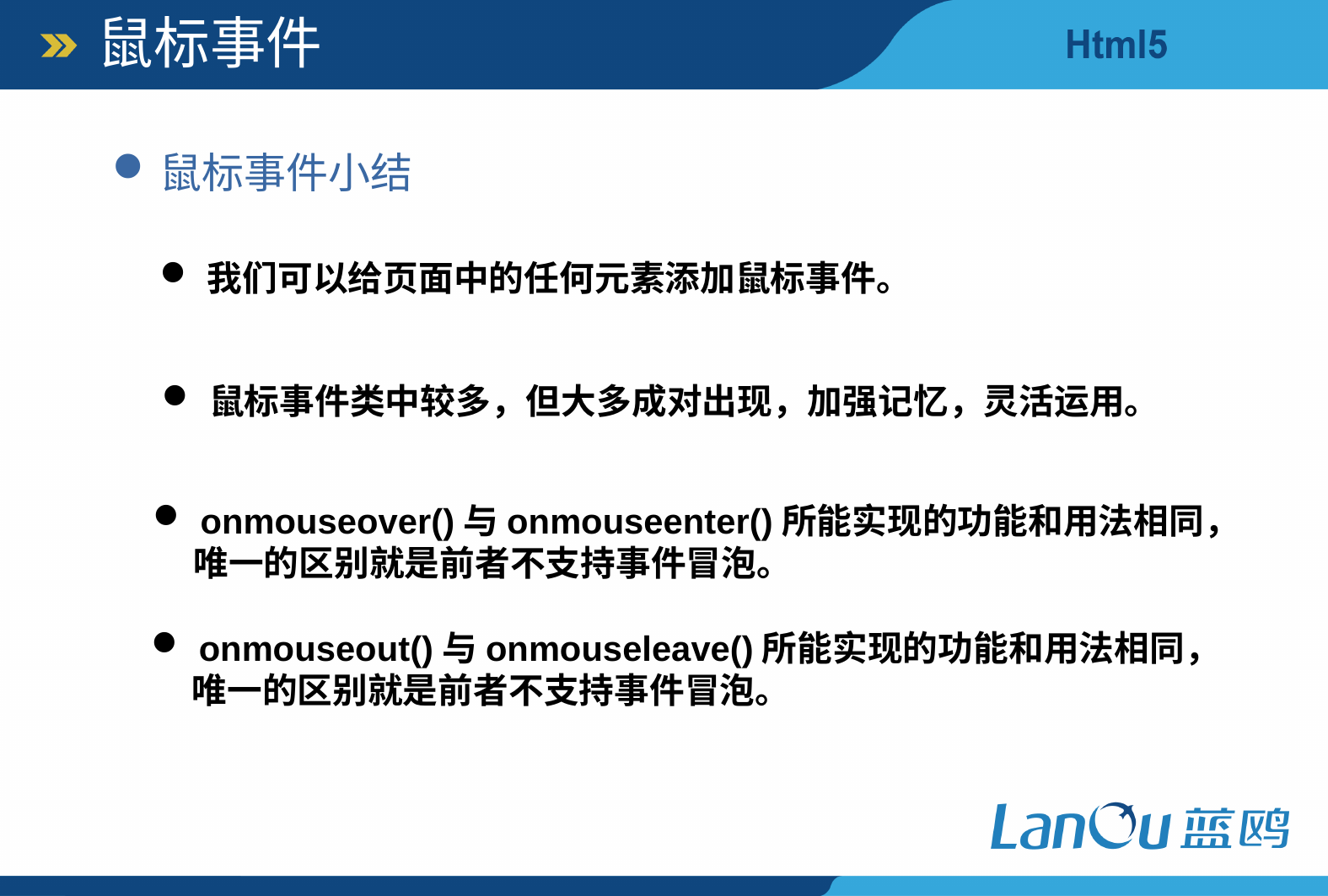

鼠标事件
鼠标事件小结
我们可以给页面中的任何元素添加鼠标事件。
鼠标事件类中较多，但大多成对出现，加强记忆，灵活运用。
onmouseover()与onmouseenter()所能实现的功能和用法相同，
    唯一的区别就是前者不支持事件冒泡。
onmouseout()与onmouseleave()所能实现的功能和用法相同，
    唯一的区别就是前者不支持事件冒泡。